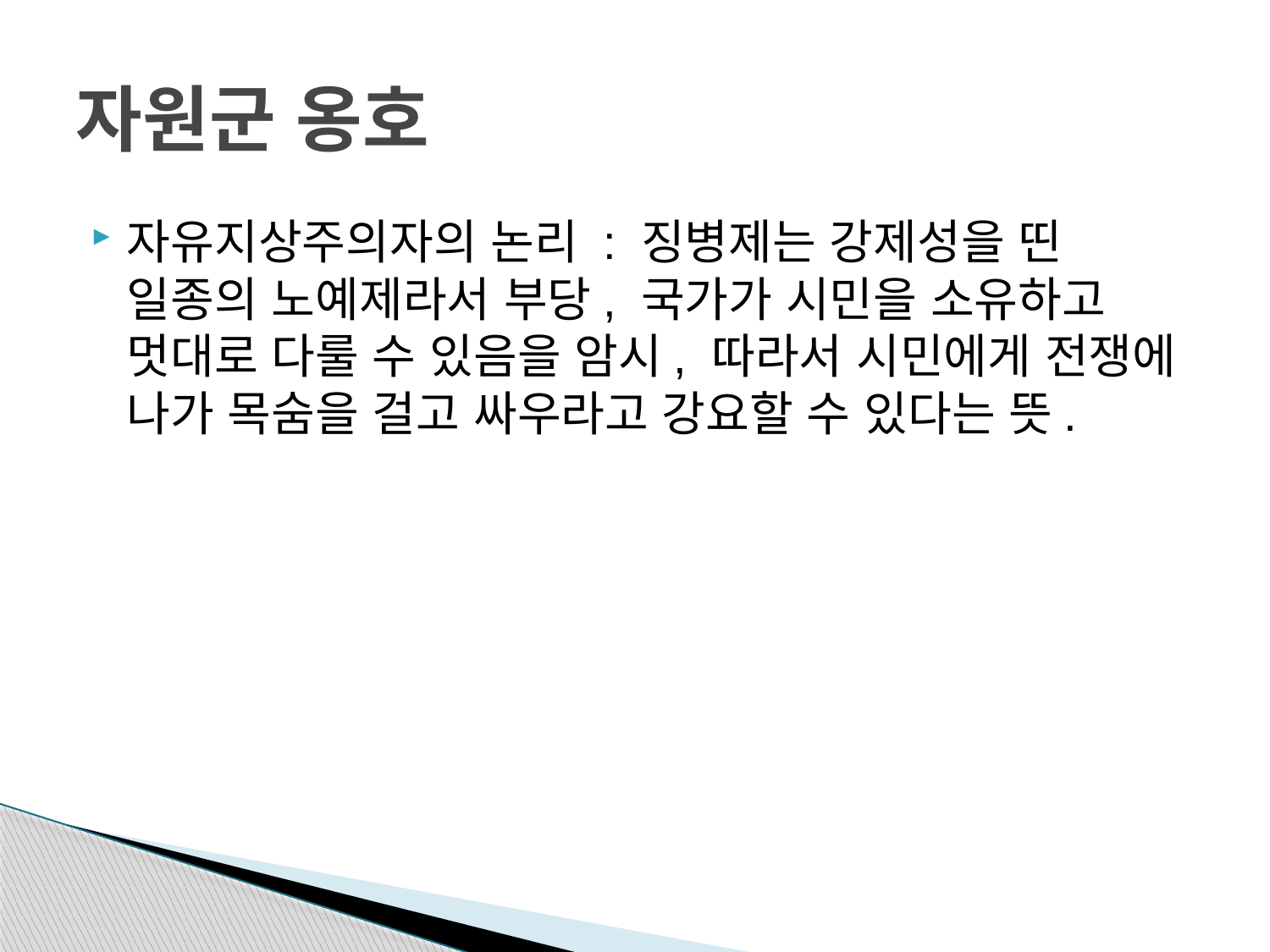

# 자원군 옹호
자유지상주의자의 논리 : 징병제는 강제성을 띤 일종의 노예제라서 부당, 국가가 시민을 소유하고 멋대로 다룰 수 있음을 암시, 따라서 시민에게 전쟁에 나가 목숨을 걸고 싸우라고 강요할 수 있다는 뜻.